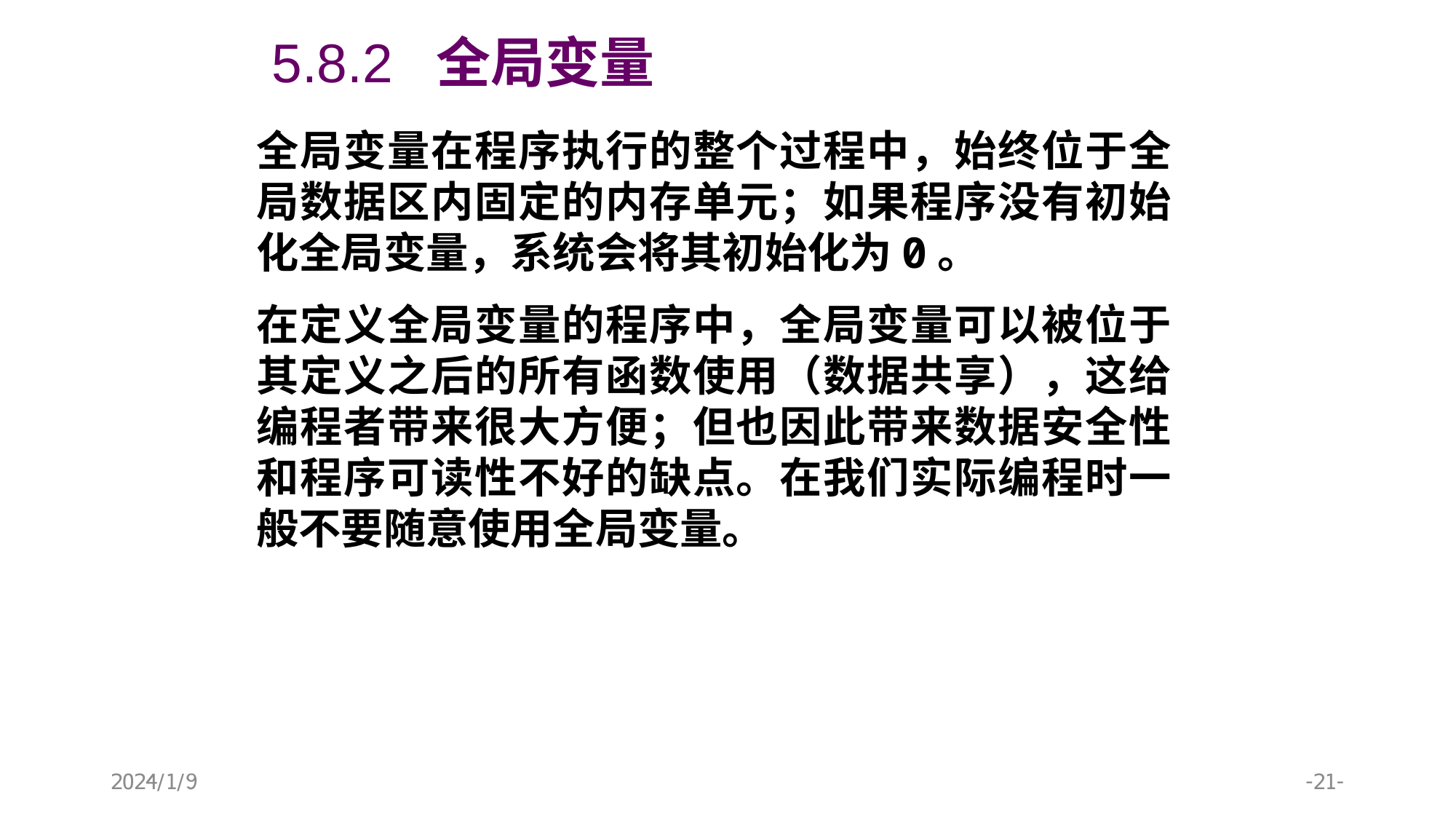

5.8.2  全局变量
全局变量在程序执行的整个过程中，始终位于全局数据区内固定的内存单元；如果程序没有初始化全局变量，系统会将其初始化为0。
在定义全局变量的程序中，全局变量可以被位于其定义之后的所有函数使用（数据共享），这给编程者带来很大方便；但也因此带来数据安全性和程序可读性不好的缺点。在我们实际编程时一般不要随意使用全局变量。

2024/1/9
-21-